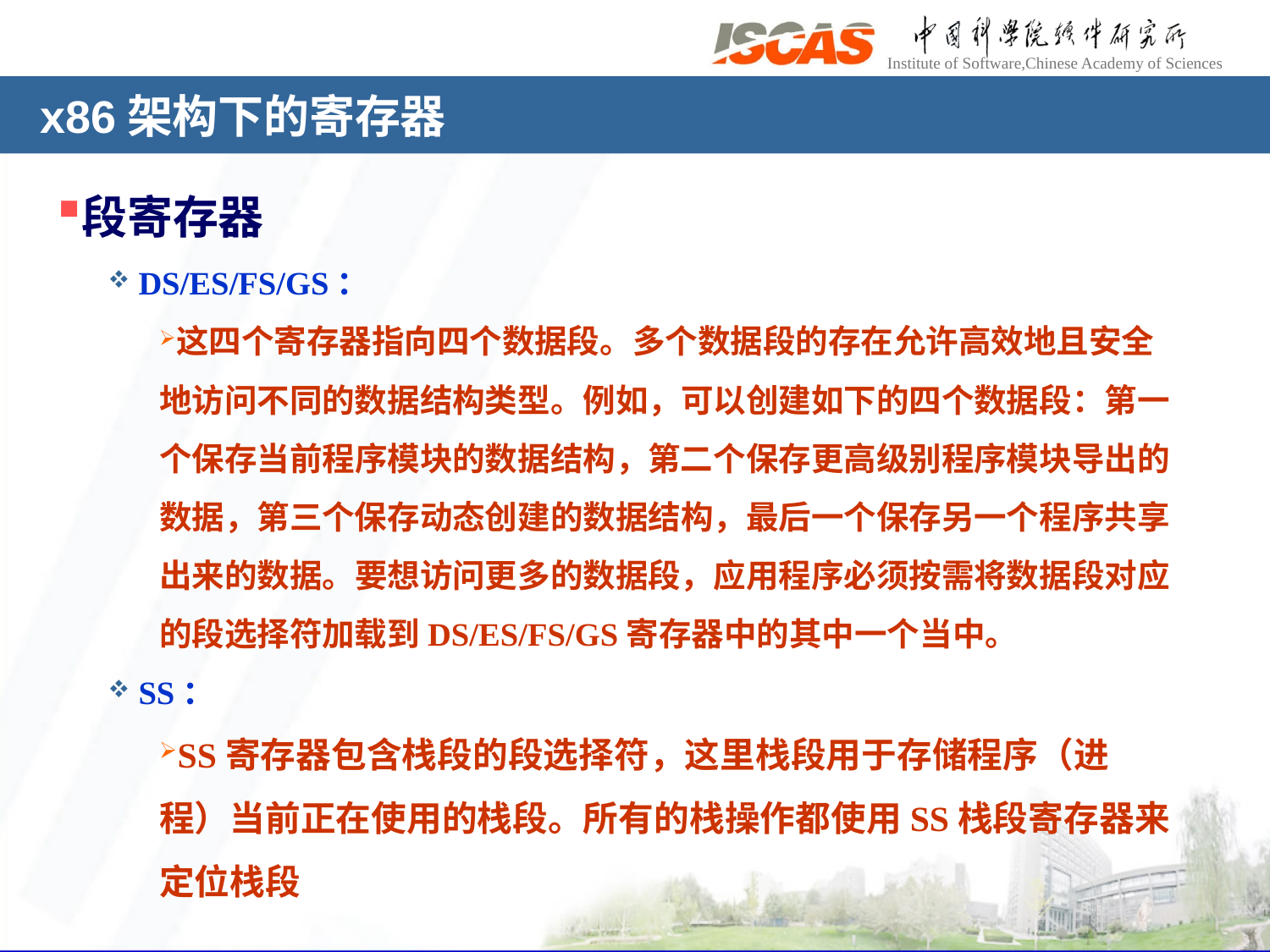

# x86架构下的寄存器
段寄存器
 DS/ES/FS/GS：
这四个寄存器指向四个数据段。多个数据段的存在允许高效地且安全地访问不同的数据结构类型。例如，可以创建如下的四个数据段：第一个保存当前程序模块的数据结构，第二个保存更高级别程序模块导出的数据，第三个保存动态创建的数据结构，最后一个保存另一个程序共享出来的数据。要想访问更多的数据段，应用程序必须按需将数据段对应的段选择符加载到DS/ES/FS/GS寄存器中的其中一个当中。
 SS：
SS寄存器包含栈段的段选择符，这里栈段用于存储程序（进程）当前正在使用的栈段。所有的栈操作都使用SS栈段寄存器来定位栈段